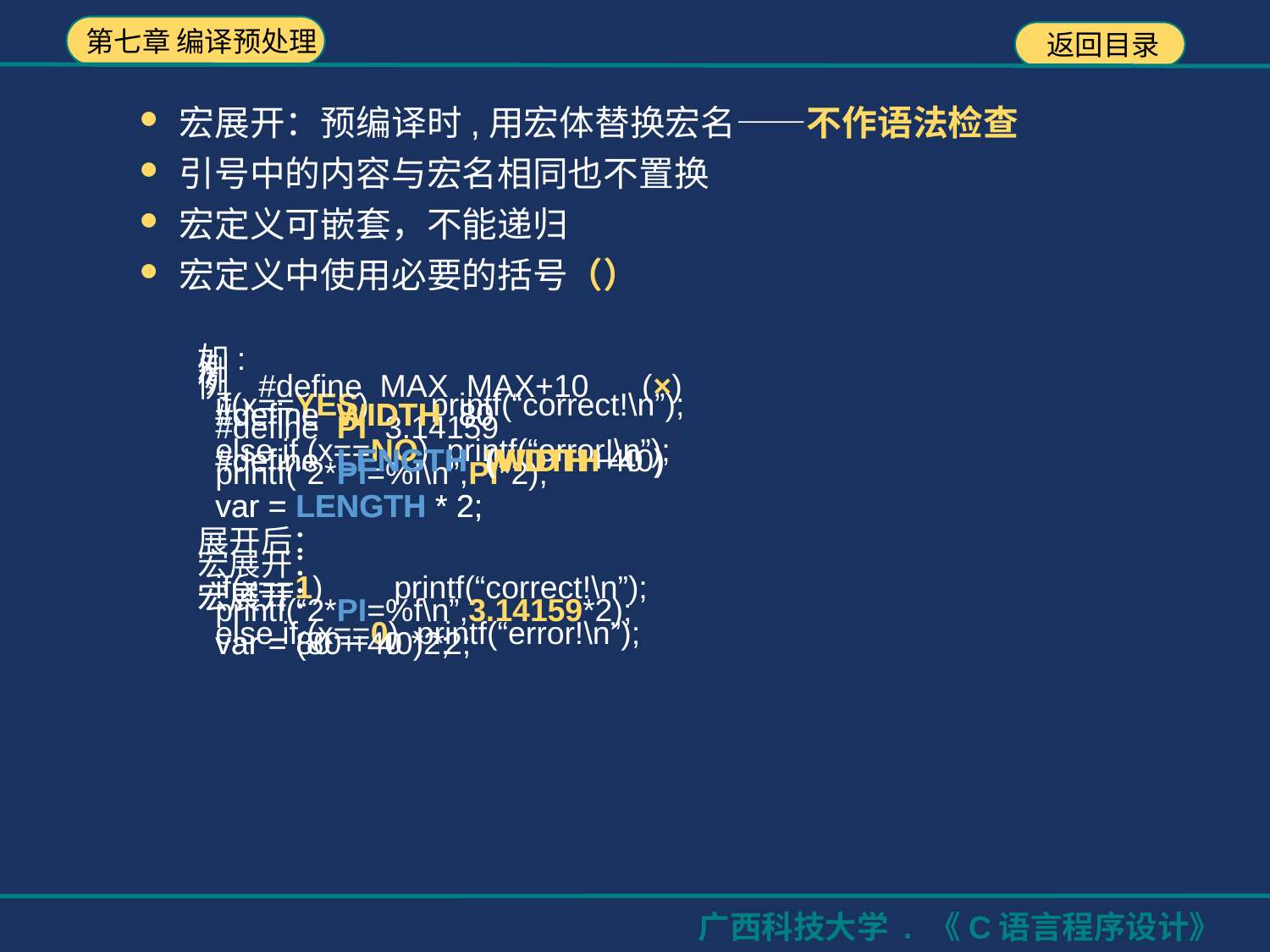

宏展开：预编译时,用宏体替换宏名——不作语法检查
引号中的内容与宏名相同也不置换
宏定义可嵌套，不能递归
宏定义中使用必要的括号（）
如:
  if(x==YES)       printf(“correct!\n”);
  else if (x==NO)  printf(“error!\n”);

展开后：
  if(x==1)        printf(“correct!\n”);
  else if (x==0)  printf(“error!\n”);
例
  #define  PI  3.14159
  printf(“2*PI=%f\n”,PI*2);

宏展开：
  printf(“2*PI=%f\n”,3.14159*2);
例   #define  MAX  MAX+10      (×)
例
  #define  WIDTH  80
  #define  LENGTH  WIDTH+40
  var = LENGTH * 2;

宏展开：
  var = 80 + 40 *2;
例
  #define  WIDTH  80
  #define  LENGTH  (WIDTH+40)
  var = LENGTH * 2;

宏展开：
  var = (80 + 40) *2;